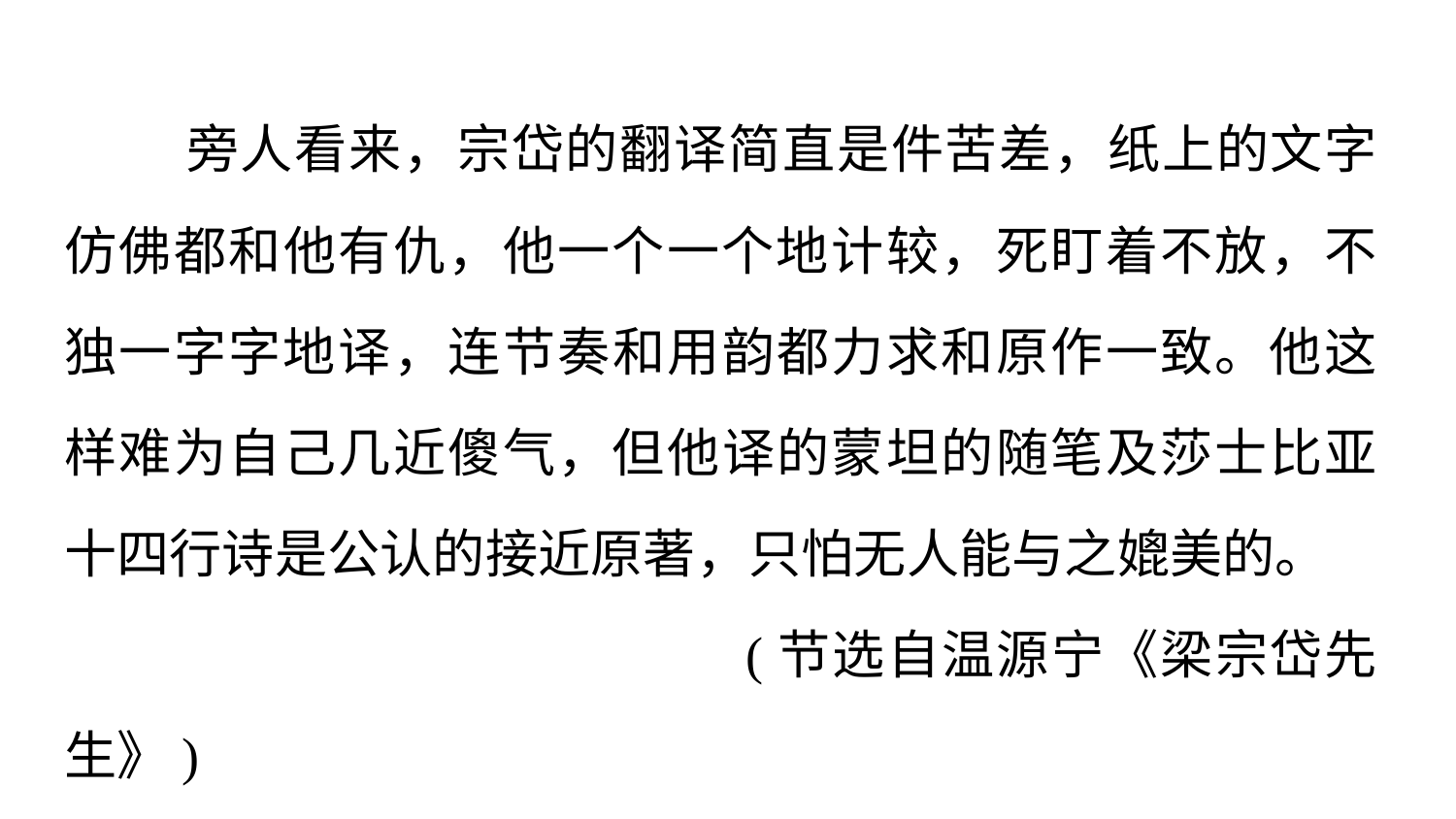

旁人看来，宗岱的翻译简直是件苦差，纸上的文字仿佛都和他有仇，他一个一个地计较，死盯着不放，不独一字字地译，连节奏和用韵都力求和原作一致。他这样难为自己几近傻气，但他译的蒙坦的随笔及莎士比亚十四行诗是公认的接近原著，只怕无人能与之媲美的。
                                             (节选自温源宁《梁宗岱先生》)